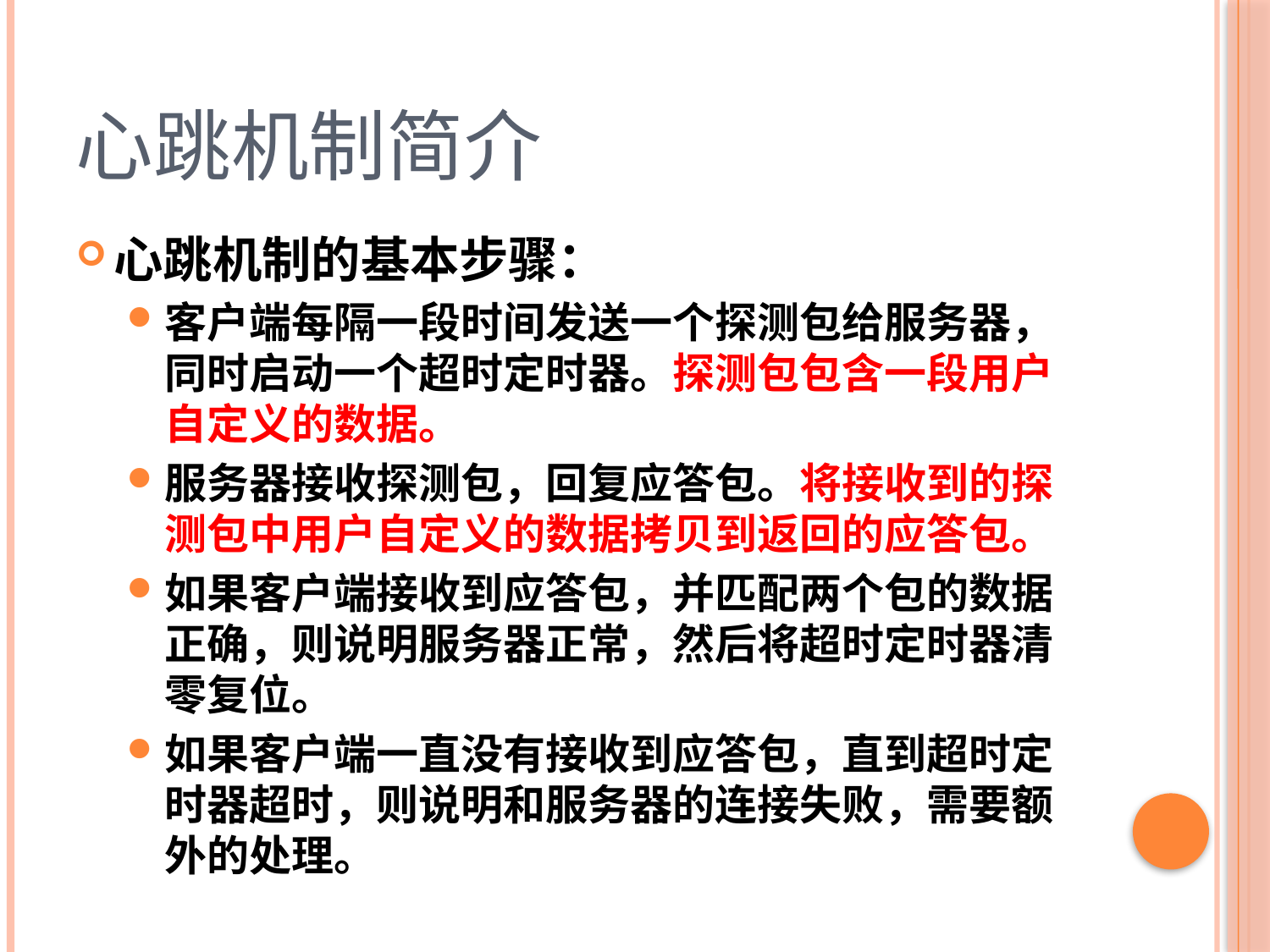

# 心跳机制简介
心跳机制的基本步骤：
客户端每隔一段时间发送一个探测包给服务器，同时启动一个超时定时器。探测包包含一段用户自定义的数据。
服务器接收探测包，回复应答包。将接收到的探测包中用户自定义的数据拷贝到返回的应答包。
如果客户端接收到应答包，并匹配两个包的数据正确，则说明服务器正常，然后将超时定时器清零复位。
如果客户端一直没有接收到应答包，直到超时定时器超时，则说明和服务器的连接失败，需要额外的处理。